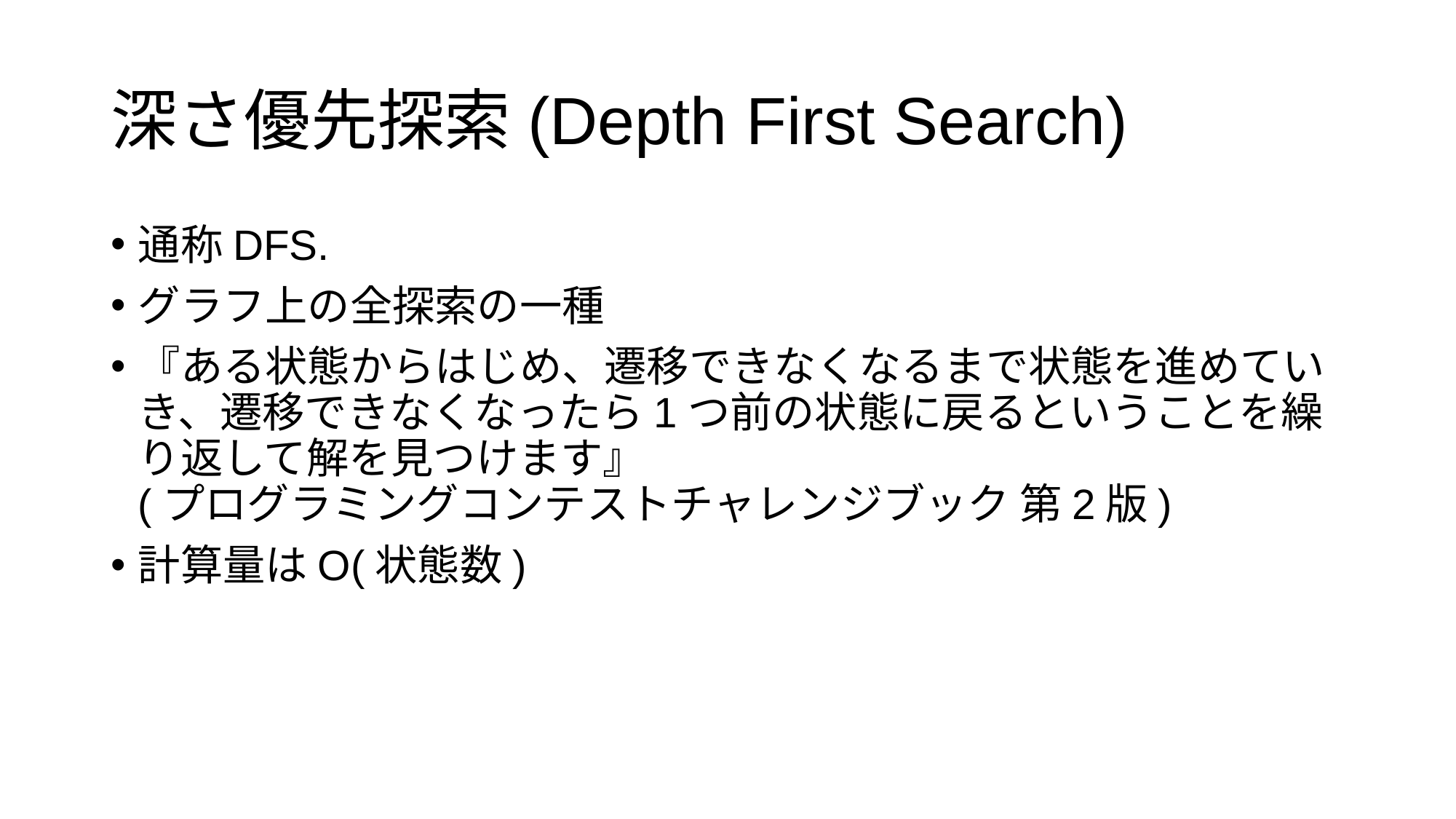

# 深さ優先探索(Depth First Search)
通称DFS.
グラフ上の全探索の一種
『ある状態からはじめ、遷移できなくなるまで状態を進めていき、遷移できなくなったら1つ前の状態に戻るということを繰り返して解を見つけます』
(プログラミングコンテストチャレンジブック 第2版)
計算量はO(状態数)